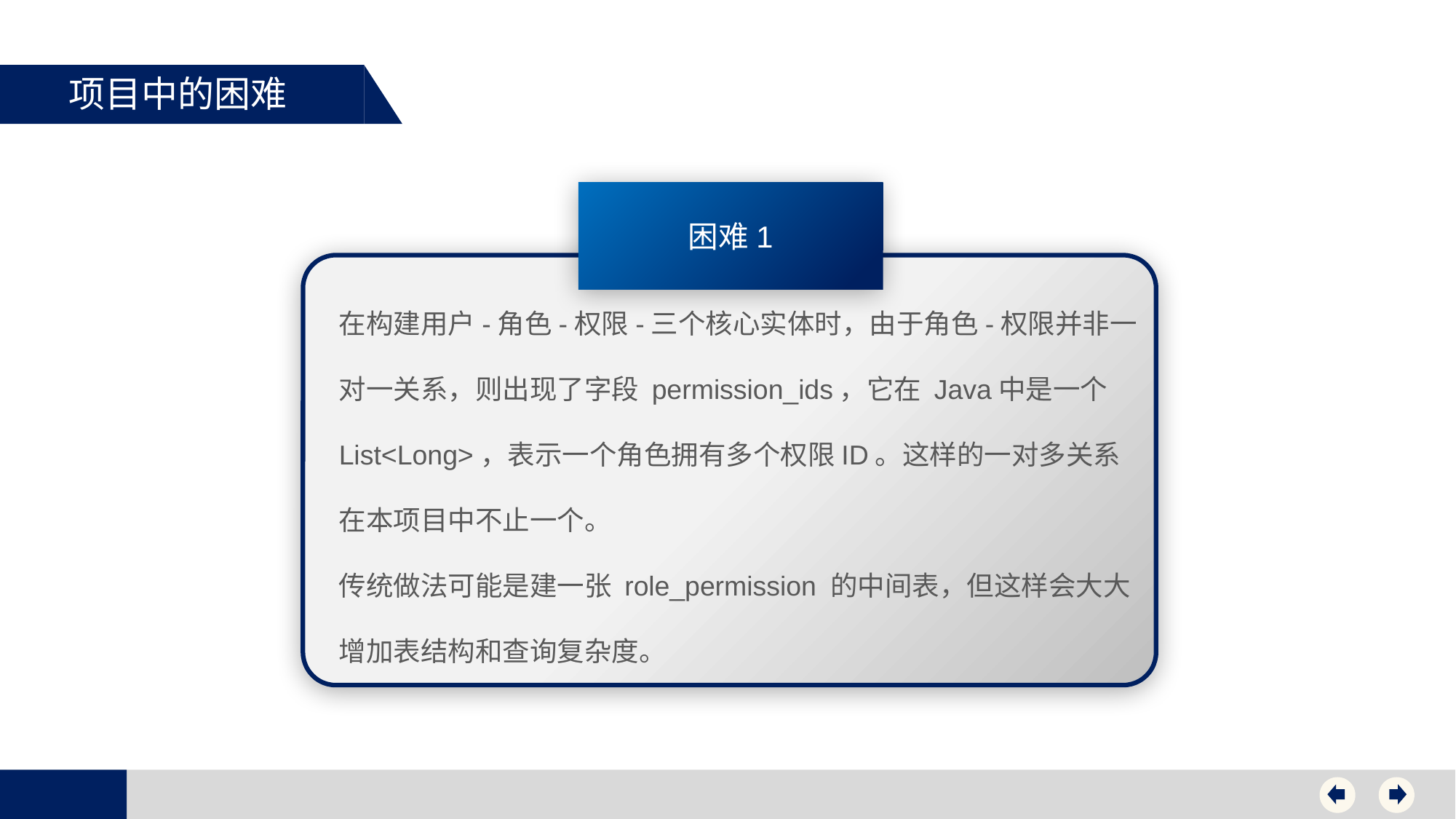

项目中的困难
困难1

在构建用户-角色-权限-三个核心实体时，由于角色-权限并非一对一关系，则出现了字段 permission_ids，它在 Java中是一个 List<Long>，表示一个角色拥有多个权限ID。这样的一对多关系在本项目中不止一个。
传统做法可能是建一张 role_permission 的中间表，但这样会大大增加表结构和查询复杂度。